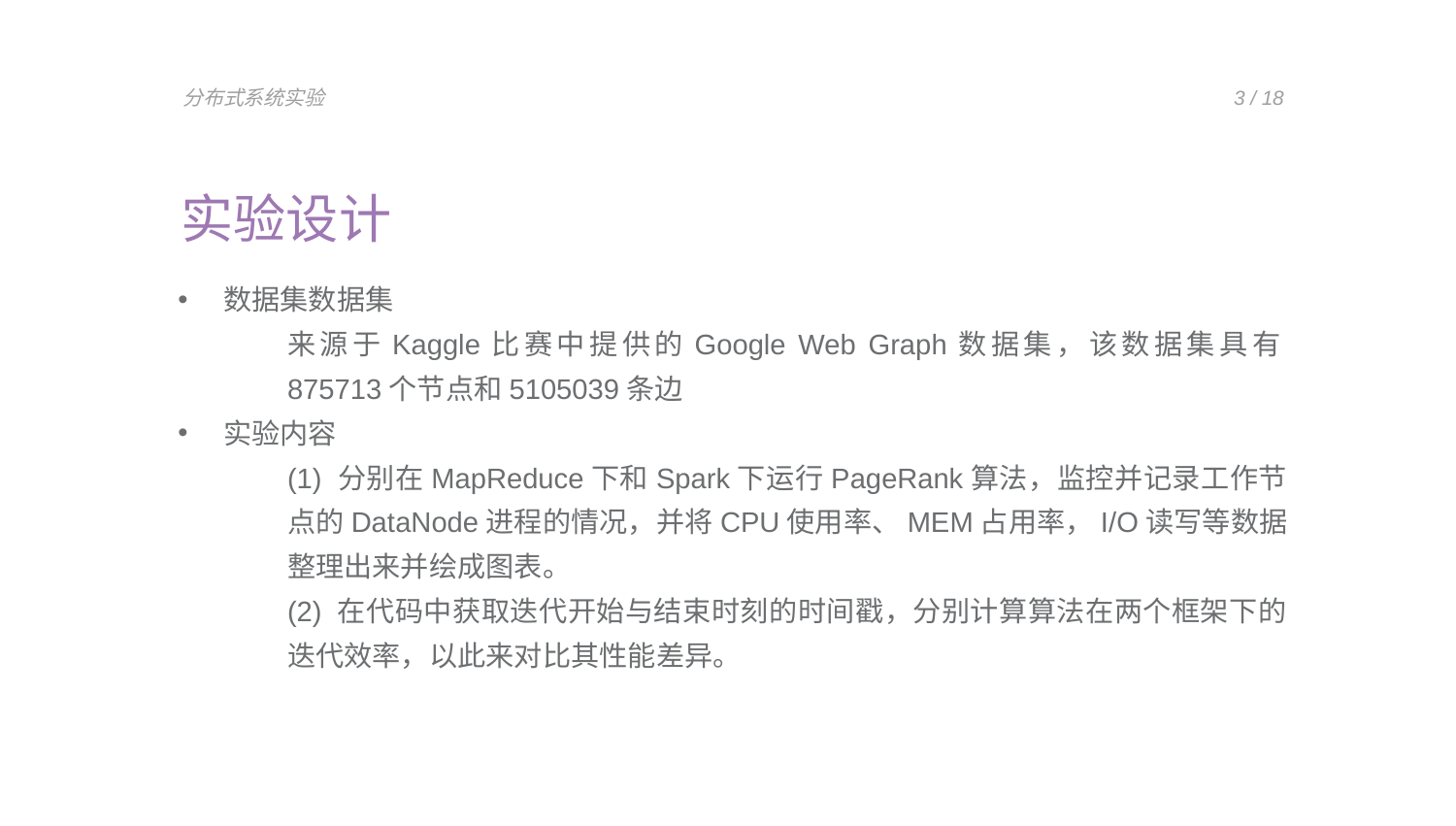

分布式系统实验
3 / 18
实验设计
数据集数据集
来源于Kaggle比赛中提供的Google Web Graph数据集，该数据集具有875713个节点和5105039条边
实验内容
(1) 分别在MapReduce下和Spark下运行PageRank算法，监控并记录工作节点的DataNode进程的情况，并将CPU使用率、MEM占用率，I/O读写等数据整理出来并绘成图表。
(2) 在代码中获取迭代开始与结束时刻的时间戳，分别计算算法在两个框架下的迭代效率，以此来对比其性能差异。